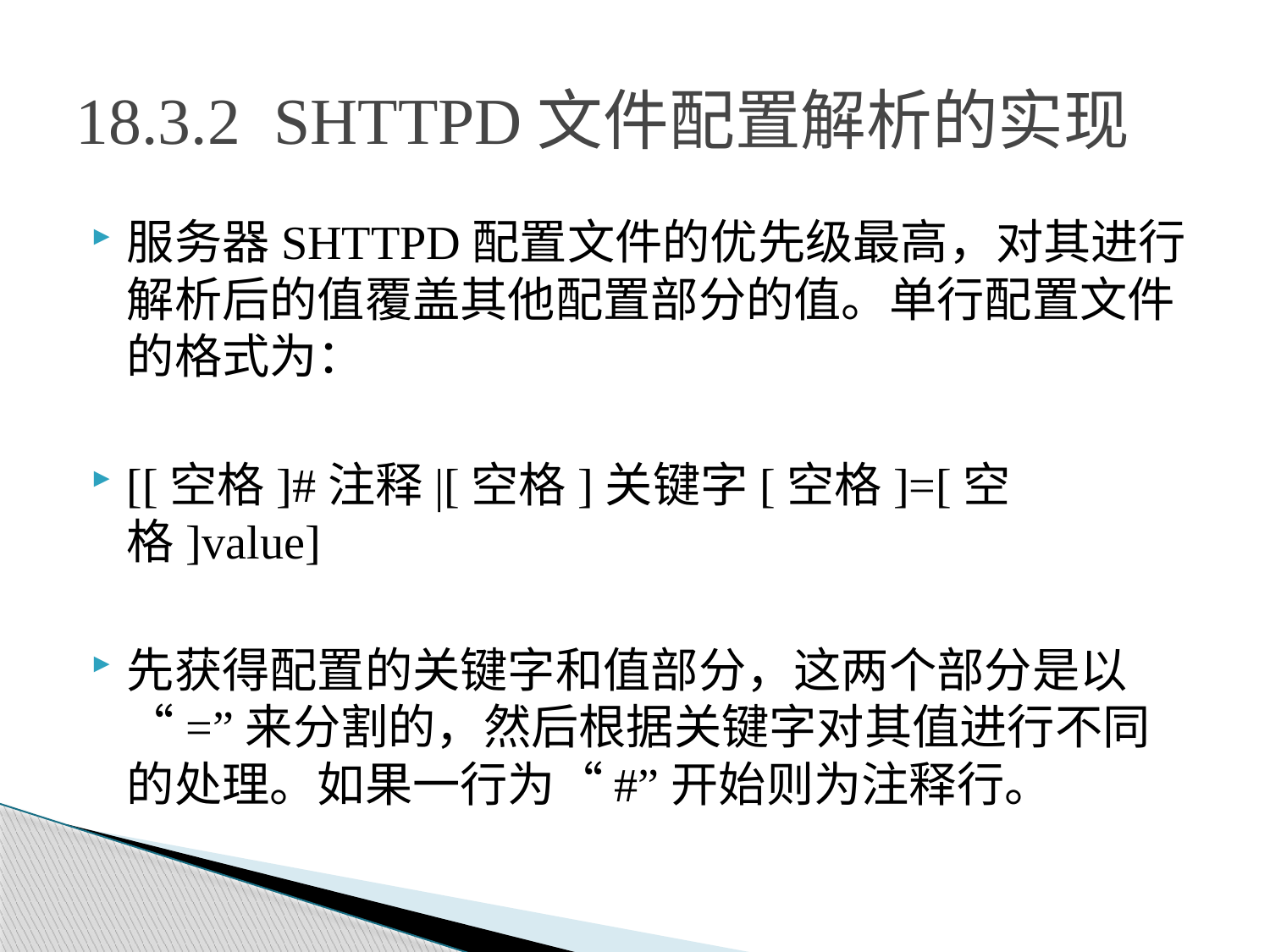

# 18.3.2  SHTTPD文件配置解析的实现
服务器SHTTPD配置文件的优先级最高，对其进行解析后的值覆盖其他配置部分的值。单行配置文件的格式为：

[[空格]#注释|[空格]关键字[空格]=[空格]value]

先获得配置的关键字和值部分，这两个部分是以“=”来分割的，然后根据关键字对其值进行不同的处理。如果一行为“#”开始则为注释行。